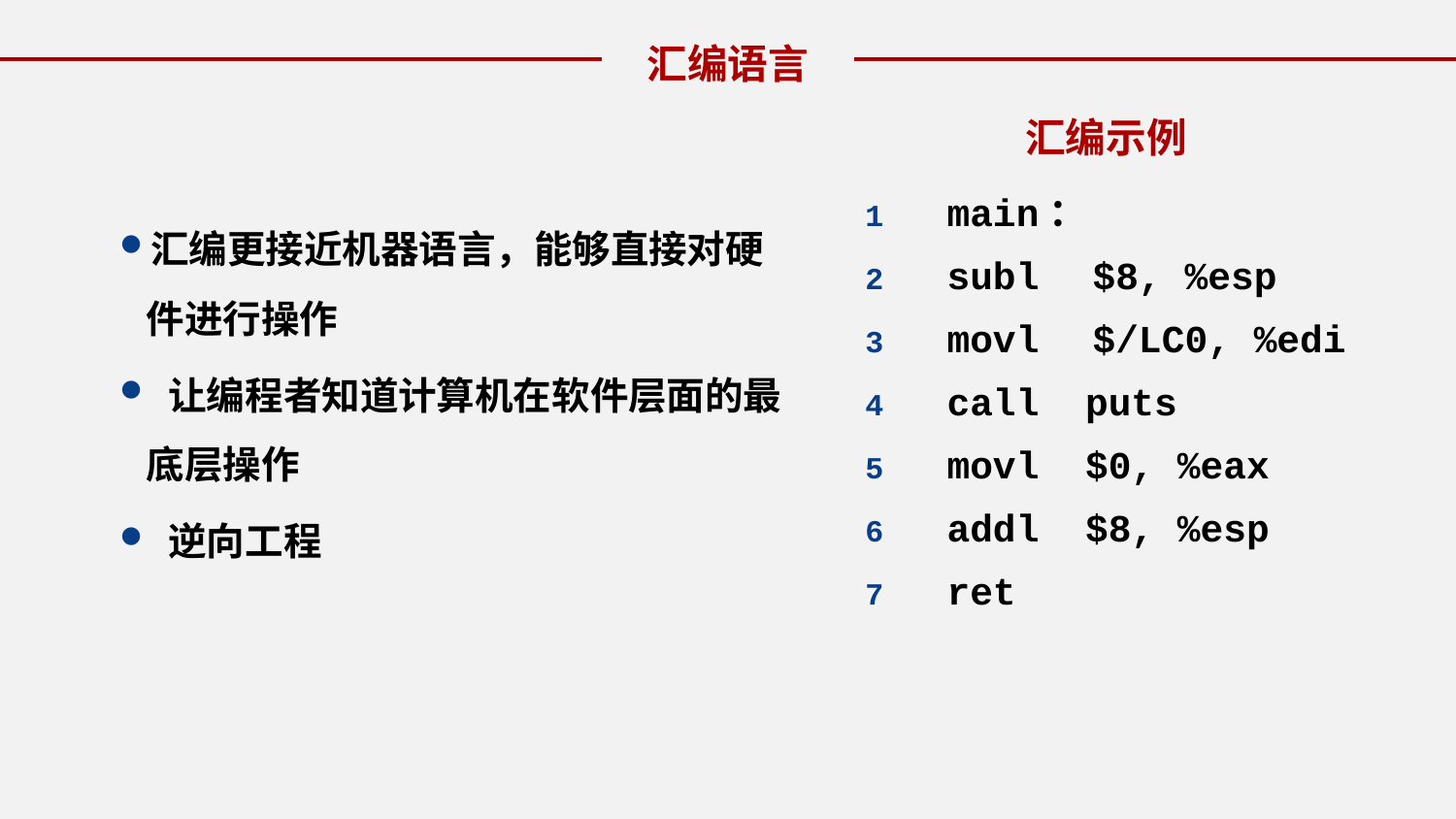

汇编语言
汇编示例
main：
subl	$8, %esp
movl	$/LC0, %edi
call  puts
movl  $0, %eax
addl  $8, %esp
ret
汇编更接近机器语言，能够直接对硬件进行操作
 让编程者知道计算机在软件层面的最底层操作
 逆向工程